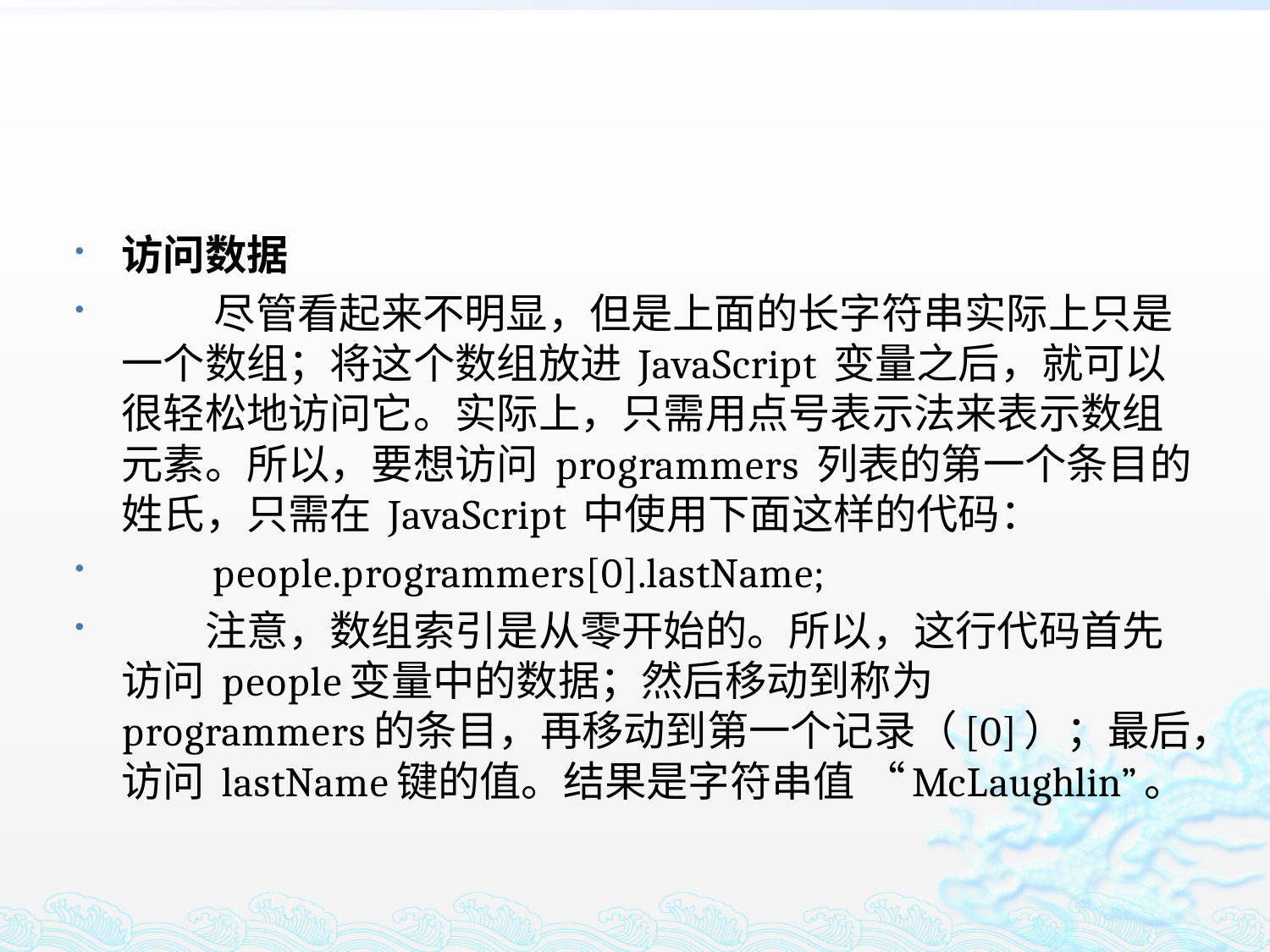

#
访问数据
　 　尽管看起来不明显，但是上面的长字符串实际上只是一个数组；将这个数组放进 JavaScript 变量之后，就可以很轻松地访问它。实际上，只需用点号表示法来表示数组元素。所以，要想访问 programmers 列表的第一个条目的姓氏，只需在 JavaScript 中使用下面这样的代码：
　　people.programmers[0].lastName;
　　注意，数组索引是从零开始的。所以，这行代码首先访问 people变量中的数据；然后移动到称为 programmers的条目，再移动到第一个记录（[0]）；最后，访问 lastName键的值。结果是字符串值 “McLaughlin”。